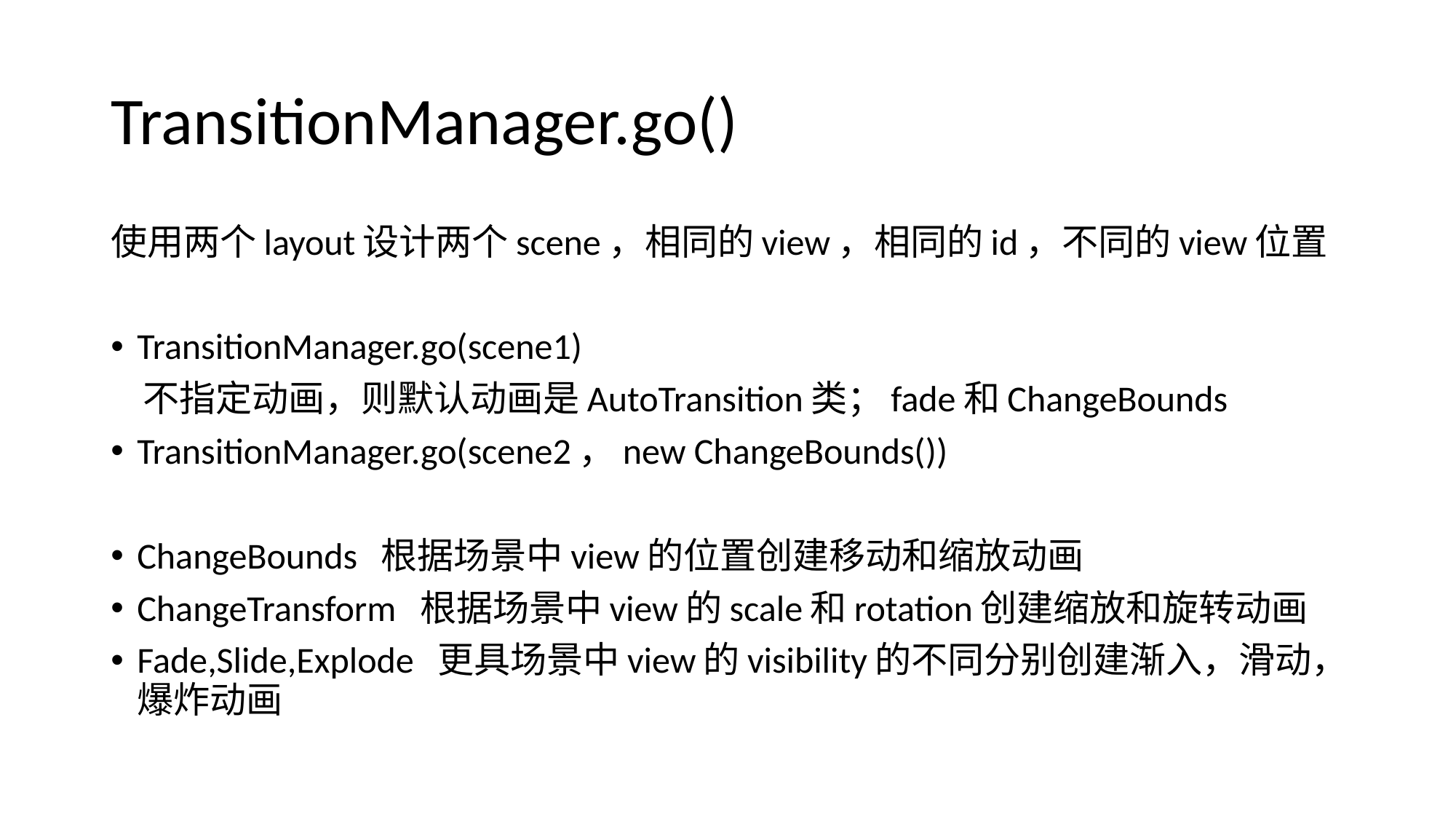

# TransitionManager.go()
使用两个layout设计两个scene，相同的view，相同的id，不同的view位置

TransitionManager.go(scene1)
   不指定动画，则默认动画是AutoTransition类；fade和ChangeBounds
TransitionManager.go(scene2，new ChangeBounds())

ChangeBounds  根据场景中view的位置创建移动和缩放动画
ChangeTransform  根据场景中view的scale和rotation创建缩放和旋转动画
Fade,Slide,Explode  更具场景中view的visibility的不同分别创建渐入，滑动，爆炸动画